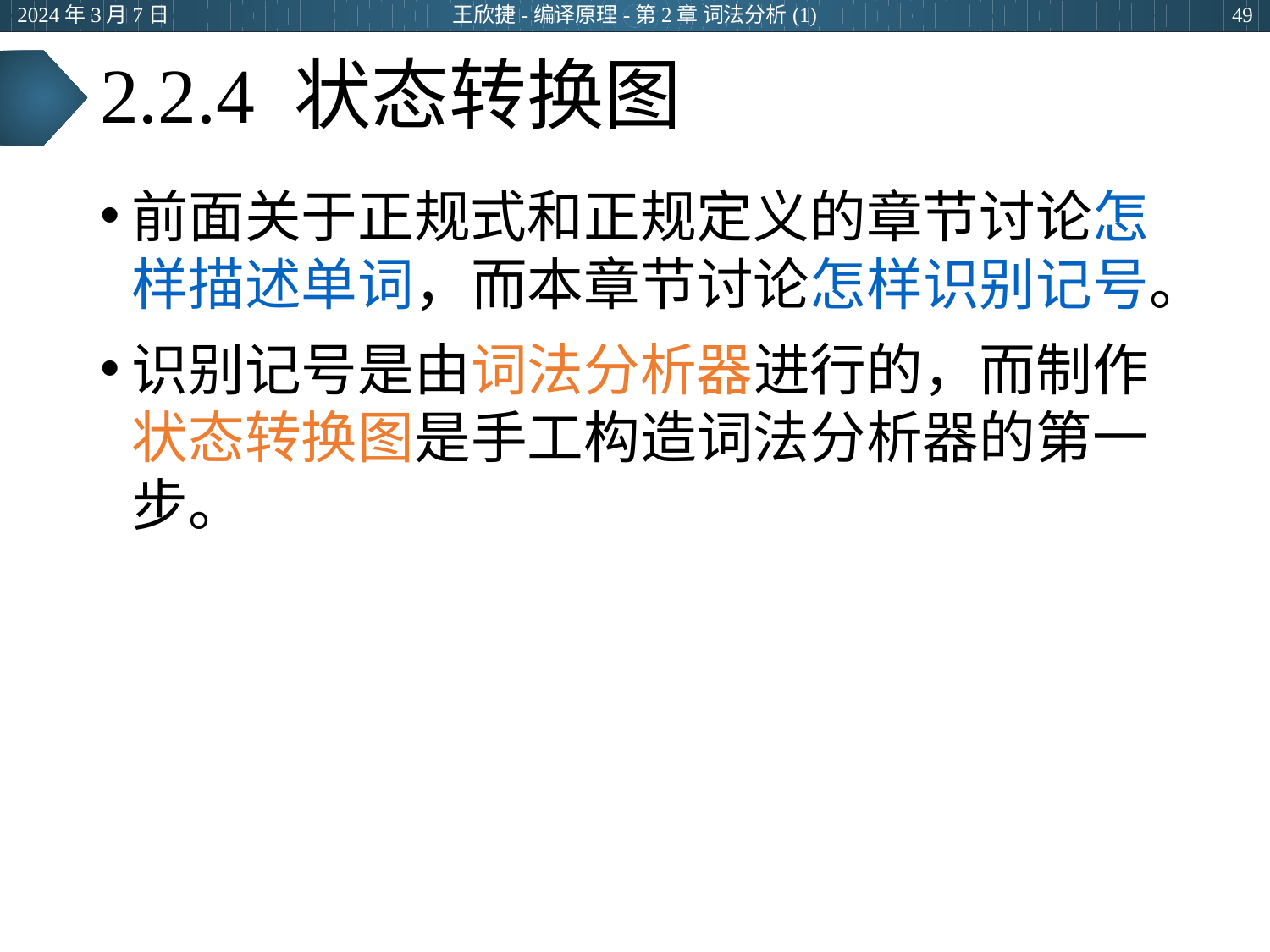

2024年3月7日
王欣捷-编译原理-第2章 词法分析(1)
49
# 2.2.4 状态转换图
前面关于正规式和正规定义的章节讨论怎样描述单词，而本章节讨论怎样识别记号。
识别记号是由词法分析器进行的，而制作状态转换图是手工构造词法分析器的第一步。